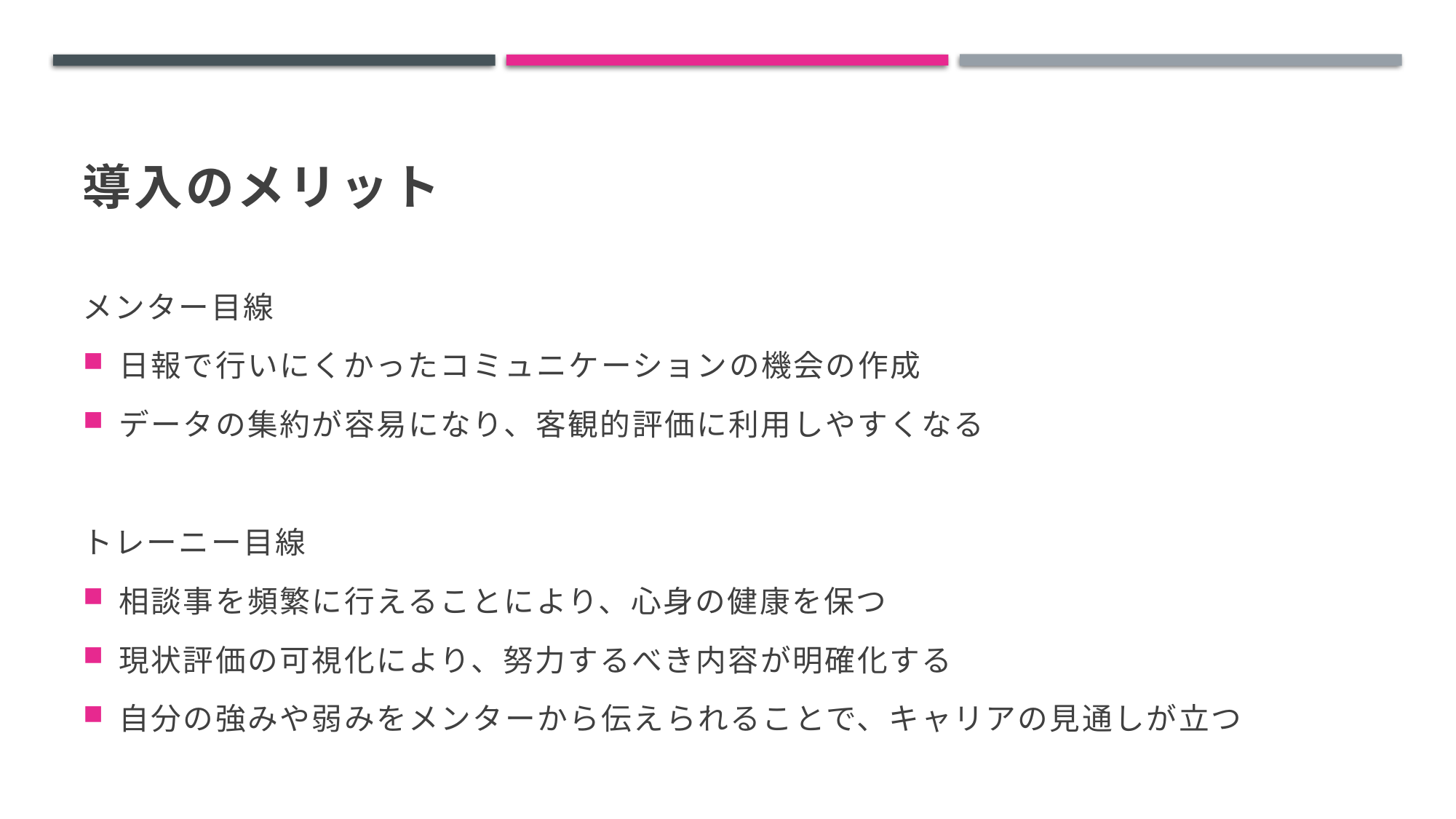

# 導入のメリット
メンター目線
日報で行いにくかったコミュニケーションの機会の作成
データの集約が容易になり、客観的評価に利用しやすくなる

トレーニー目線
相談事を頻繁に行えることにより、心身の健康を保つ
現状評価の可視化により、努力するべき内容が明確化する
自分の強みや弱みをメンターから伝えられることで、キャリアの見通しが立つ